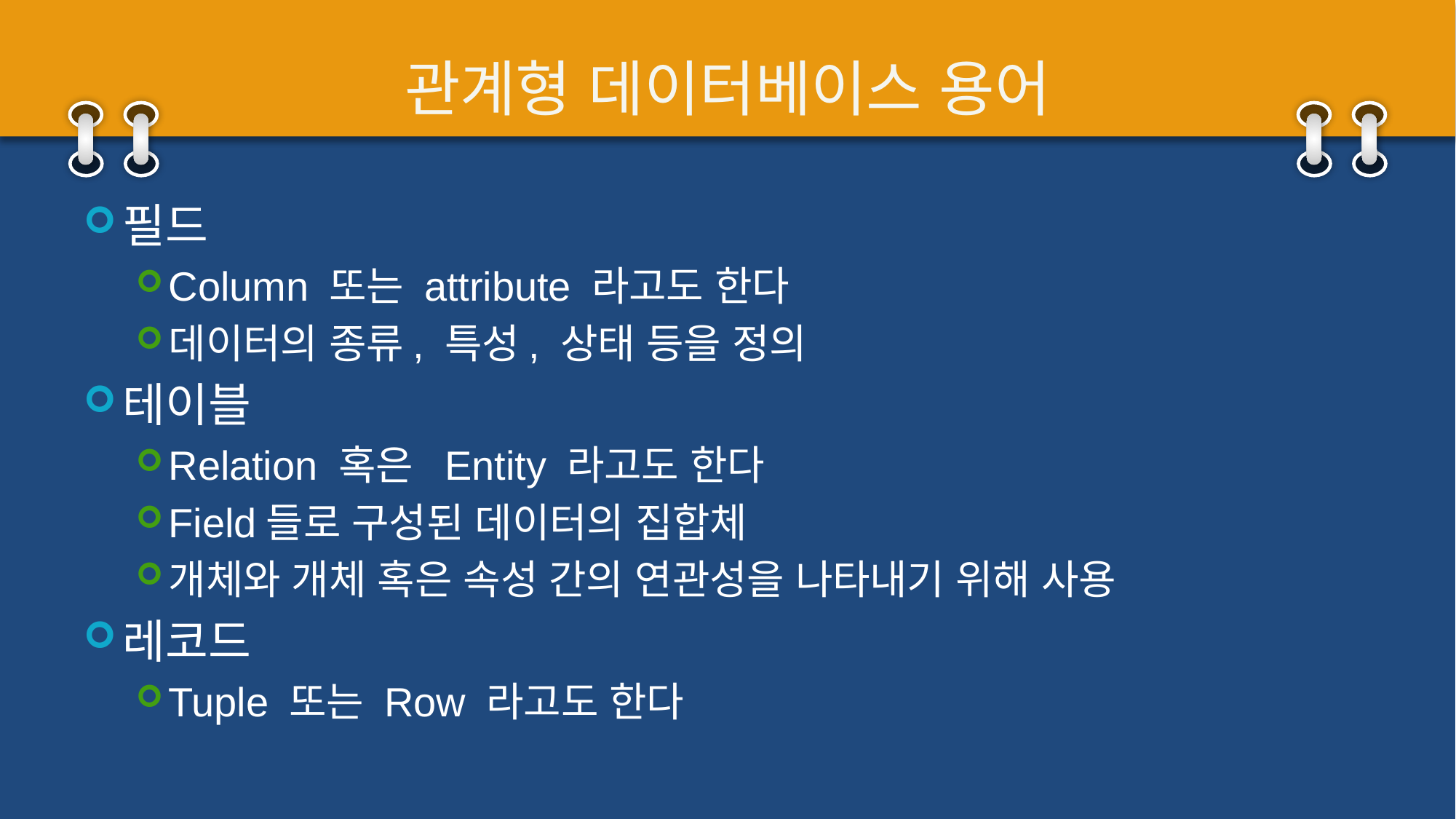

# 관계형 데이터베이스 용어
필드
Column 또는 attribute 라고도 한다
데이터의 종류, 특성, 상태 등을 정의
테이블
Relation 혹은  Entity 라고도 한다
Field들로 구성된 데이터의 집합체
개체와 개체 혹은 속성 간의 연관성을 나타내기 위해 사용
레코드
Tuple 또는 Row 라고도 한다